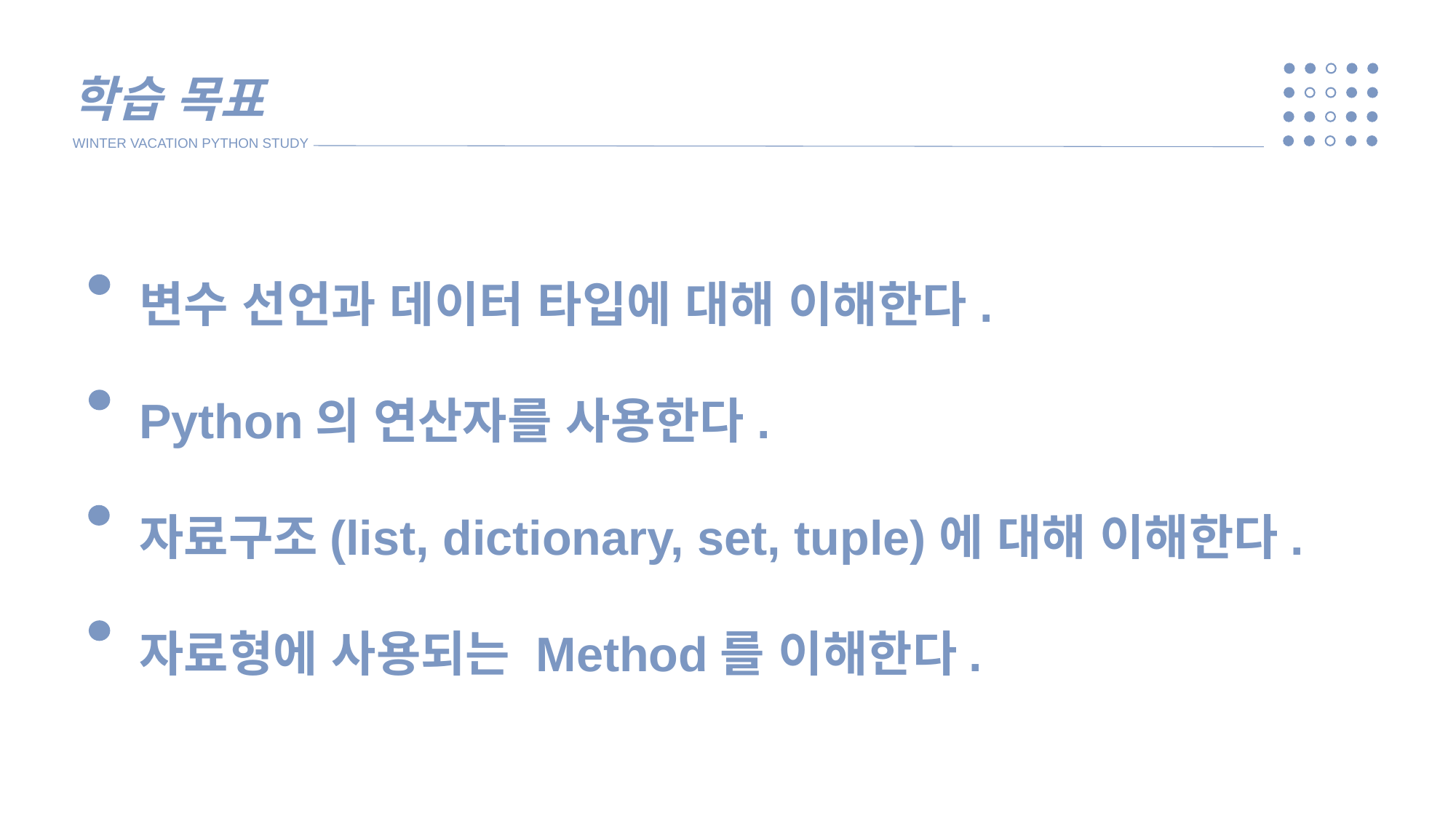

학습 목표
WINTER VACATION PYTHON STUDY

변수 선언과 데이터 타입에 대해 이해한다.
Python의 연산자를 사용한다.
자료구조(list, dictionary, set, tuple)에 대해 이해한다.
자료형에 사용되는 Method를 이해한다.